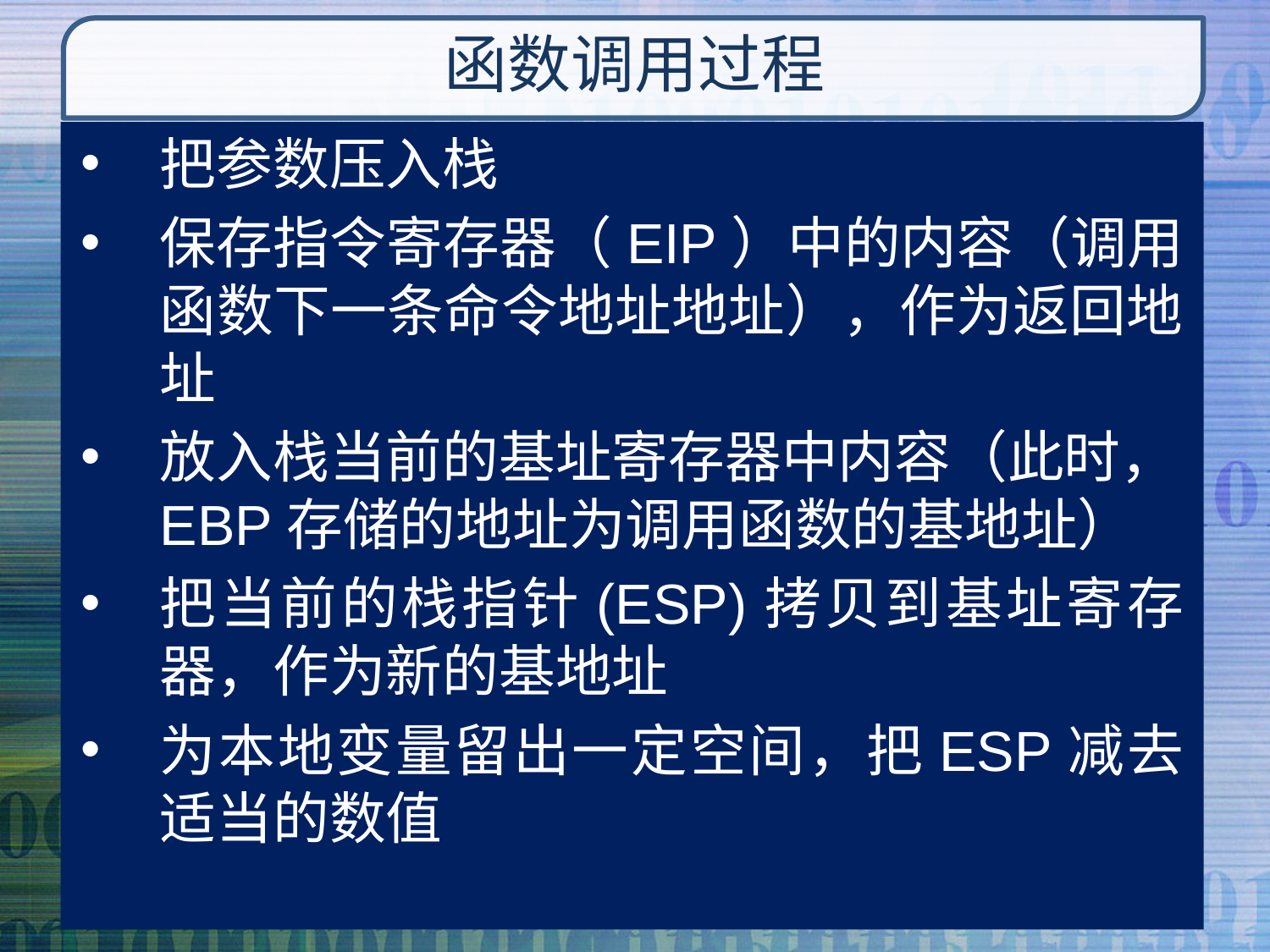

# 函数调用过程
把参数压入栈
保存指令寄存器（EIP）中的内容（调用函数下一条命令地址地址），作为返回地址
放入栈当前的基址寄存器中内容（此时，EBP存储的地址为调用函数的基地址）
把当前的栈指针(ESP)拷贝到基址寄存器，作为新的基地址
为本地变量留出一定空间，把ESP减去适当的数值